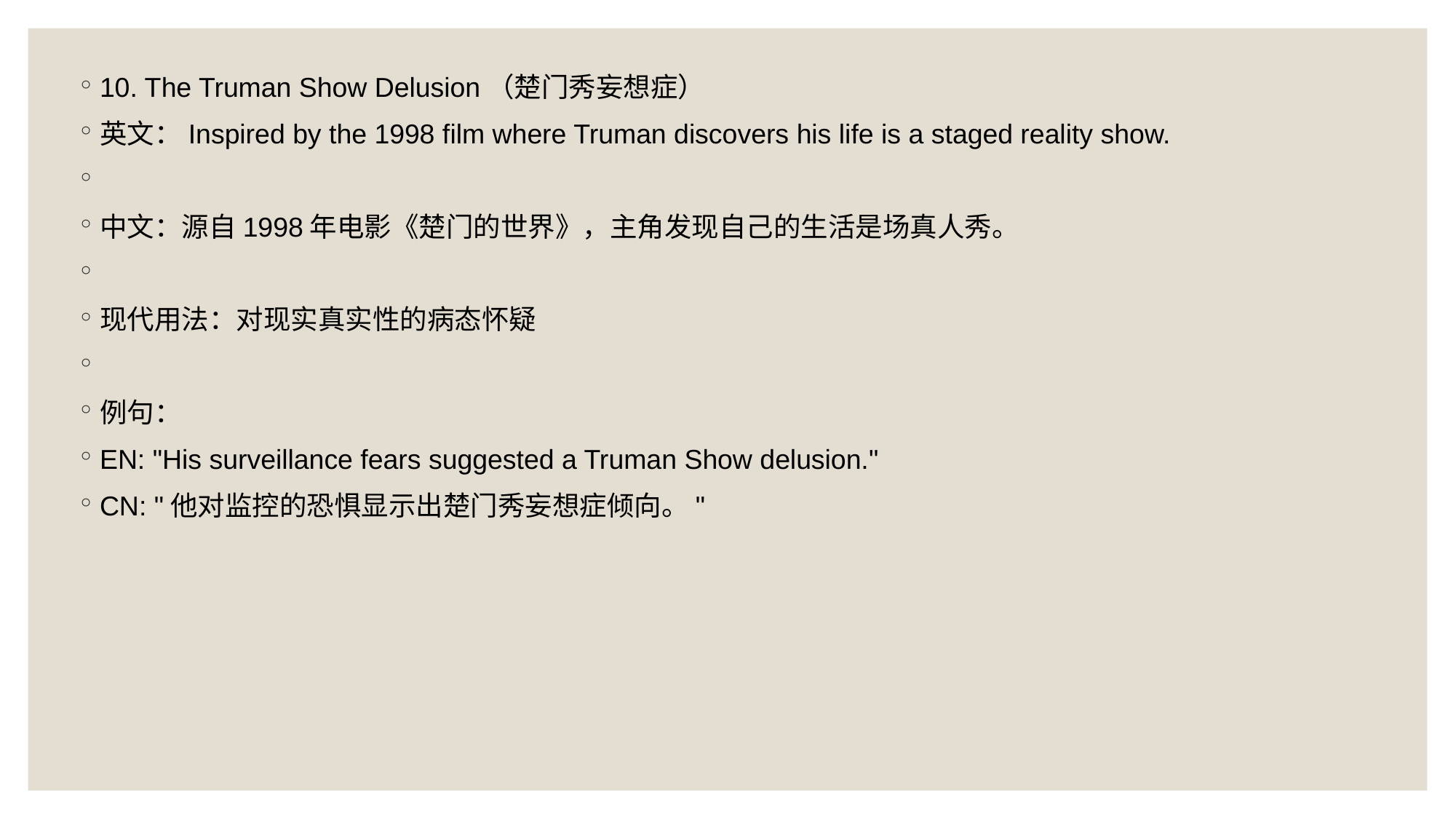

10. The Truman Show Delusion（楚门秀妄想症）
英文：Inspired by the 1998 film where Truman discovers his life is a staged reality show.

中文：源自1998年电影《楚门的世界》，主角发现自己的生活是场真人秀。

现代用法：对现实真实性的病态怀疑

例句：
EN: "His surveillance fears suggested a Truman Show delusion."
CN: "他对监控的恐惧显示出楚门秀妄想症倾向。"

#